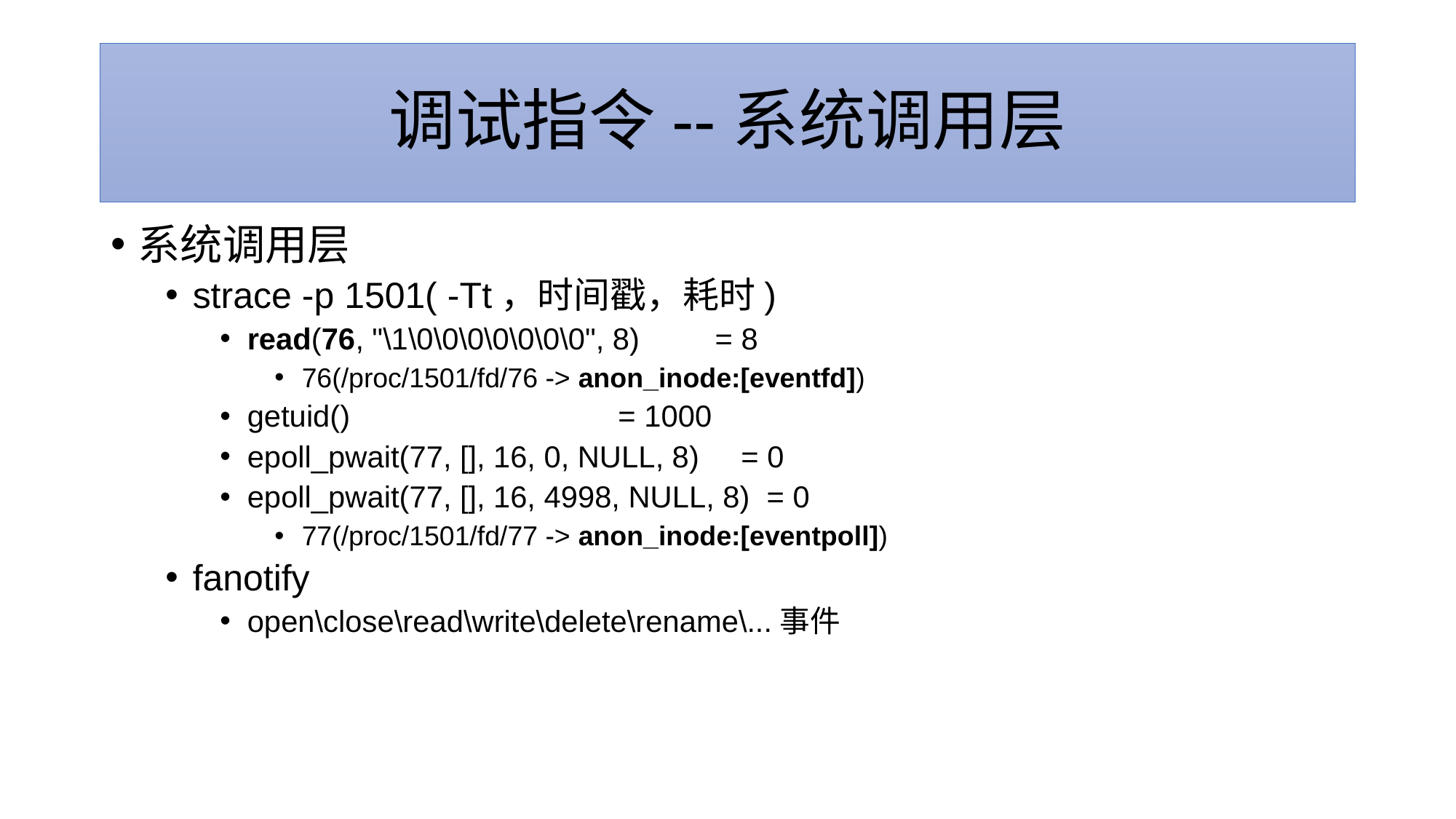

调试指令--系统调用层
系统调用层
strace -p 1501( -Tt，时间戳，耗时)
read(76, "\1\0\0\0\0\0\0\0", 8)         = 8
76(/proc/1501/fd/76 -> anon_inode:[eventfd])
getuid()                                = 1000
epoll_pwait(77, [], 16, 0, NULL, 8)     = 0
epoll_pwait(77, [], 16, 4998, NULL, 8)  = 0
77(/proc/1501/fd/77 -> anon_inode:[eventpoll])
fanotify
open\close\read\write\delete\rename\...事件